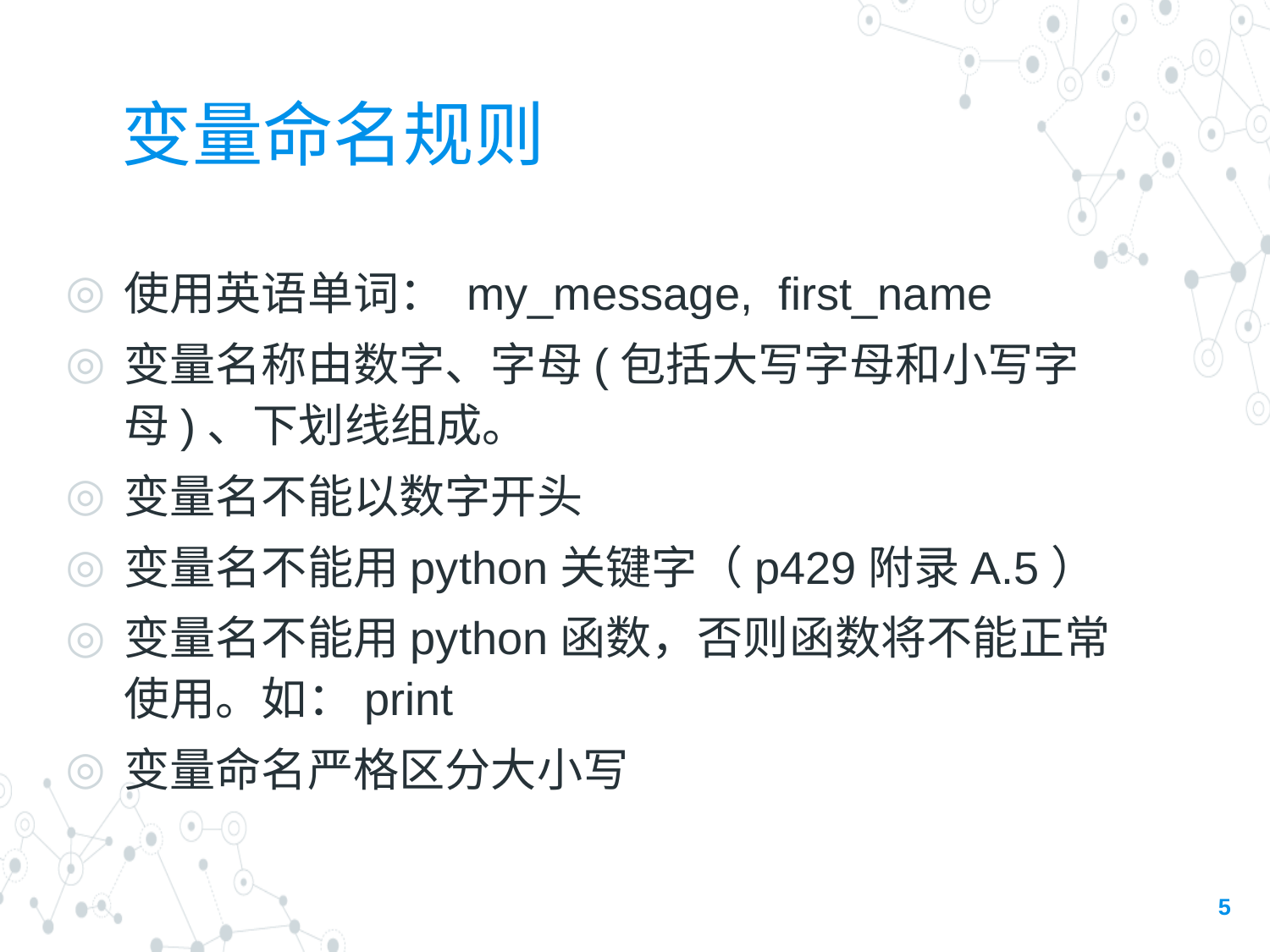

# 变量命名规则
使用英语单词： my_message,  first_name
变量名称由数字、字母(包括大写字母和小写字母)、下划线组成。
变量名不能以数字开头
变量名不能用python关键字（p429附录A.5）
变量名不能用python函数，否则函数将不能正常使用。如：print
变量命名严格区分大小写
5